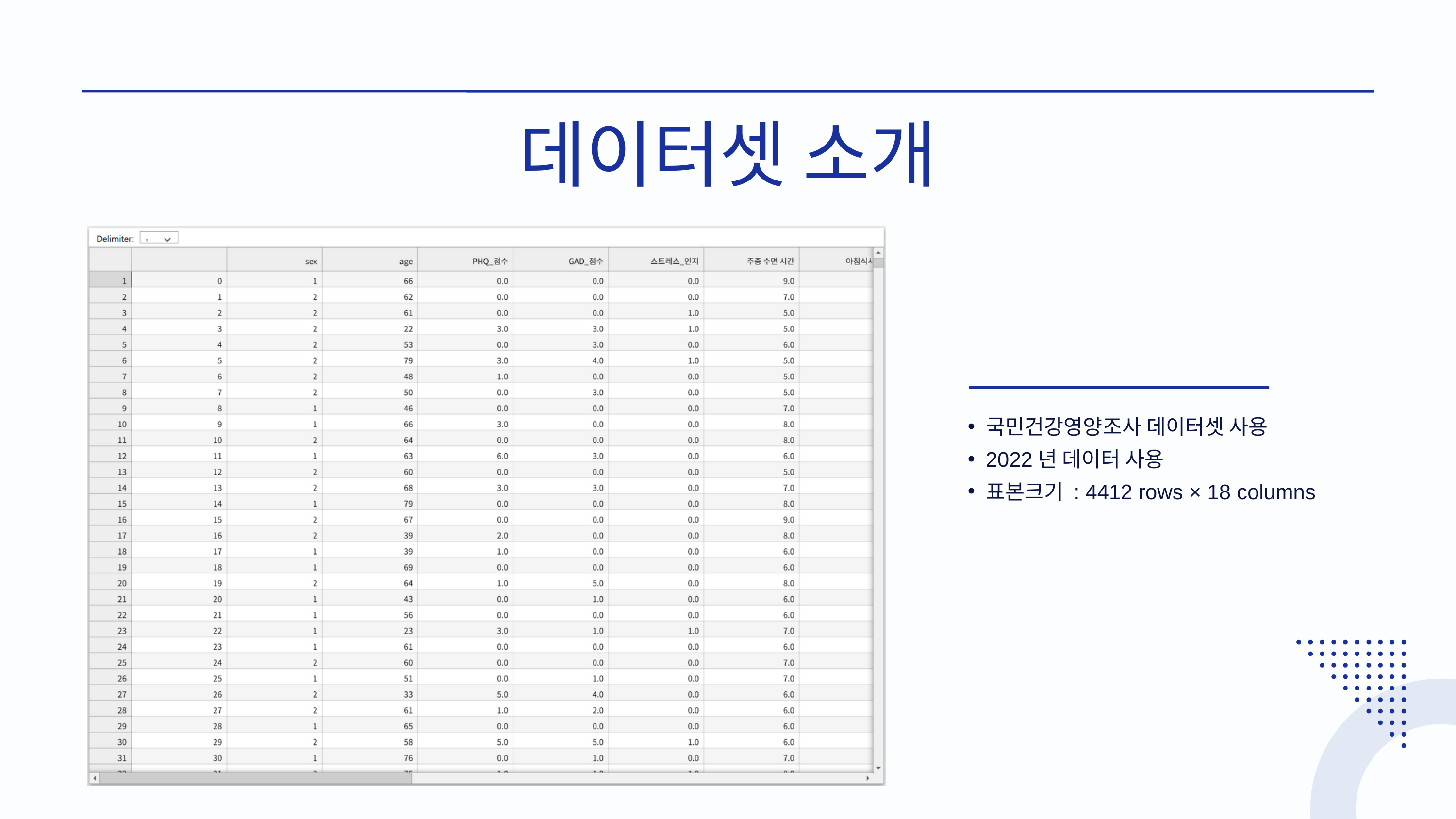

데이터셋 소개

국민건강영양조사 데이터셋 사용
2022년 데이터 사용
표본크기 : 4412 rows × 18 columns